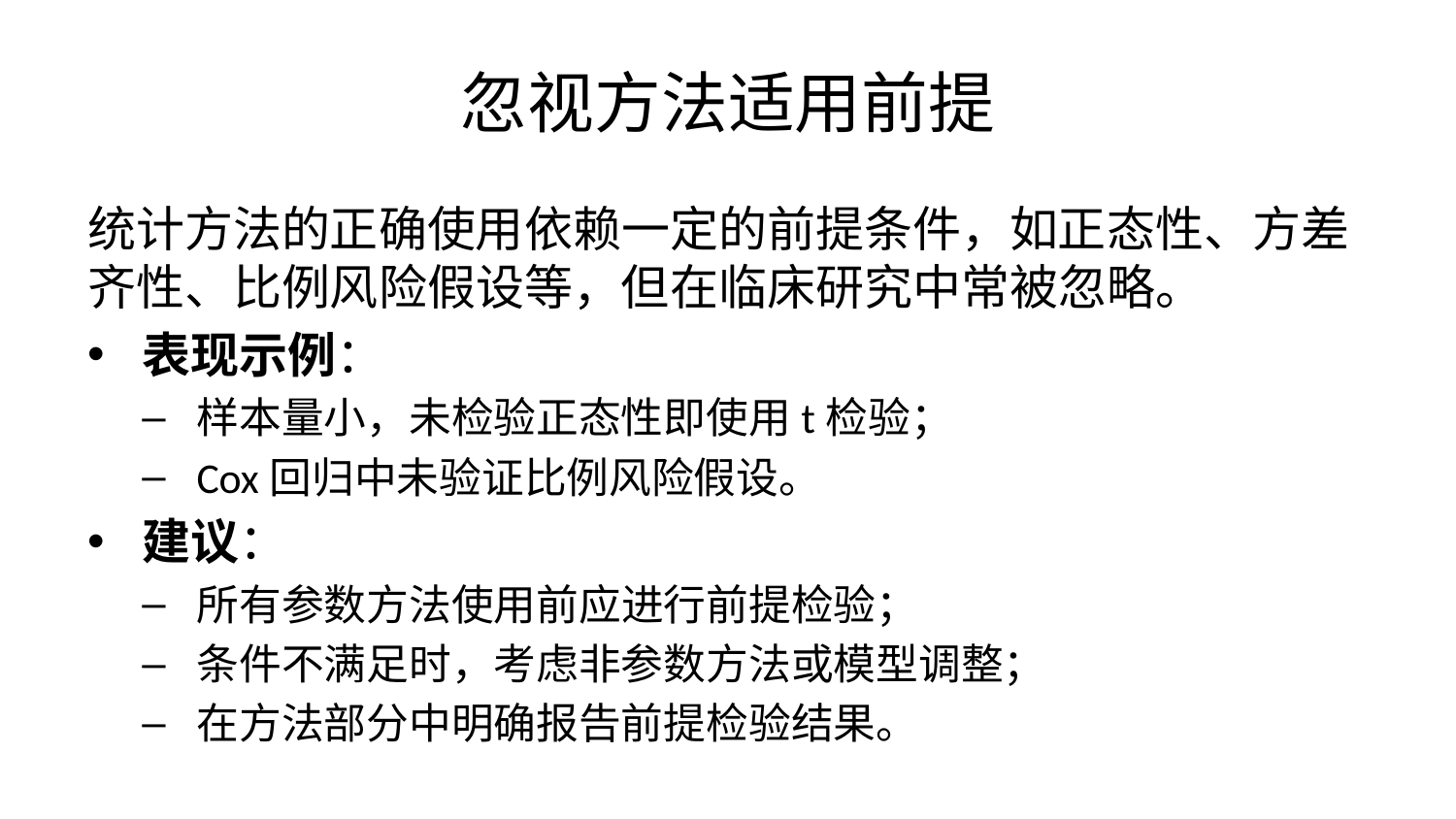

# 忽视方法适用前提
统计方法的正确使用依赖一定的前提条件，如正态性、方差齐性、比例风险假设等，但在临床研究中常被忽略。
表现示例：
样本量小，未检验正态性即使用t检验；
Cox回归中未验证比例风险假设。
建议：
所有参数方法使用前应进行前提检验；
条件不满足时，考虑非参数方法或模型调整；
在方法部分中明确报告前提检验结果。